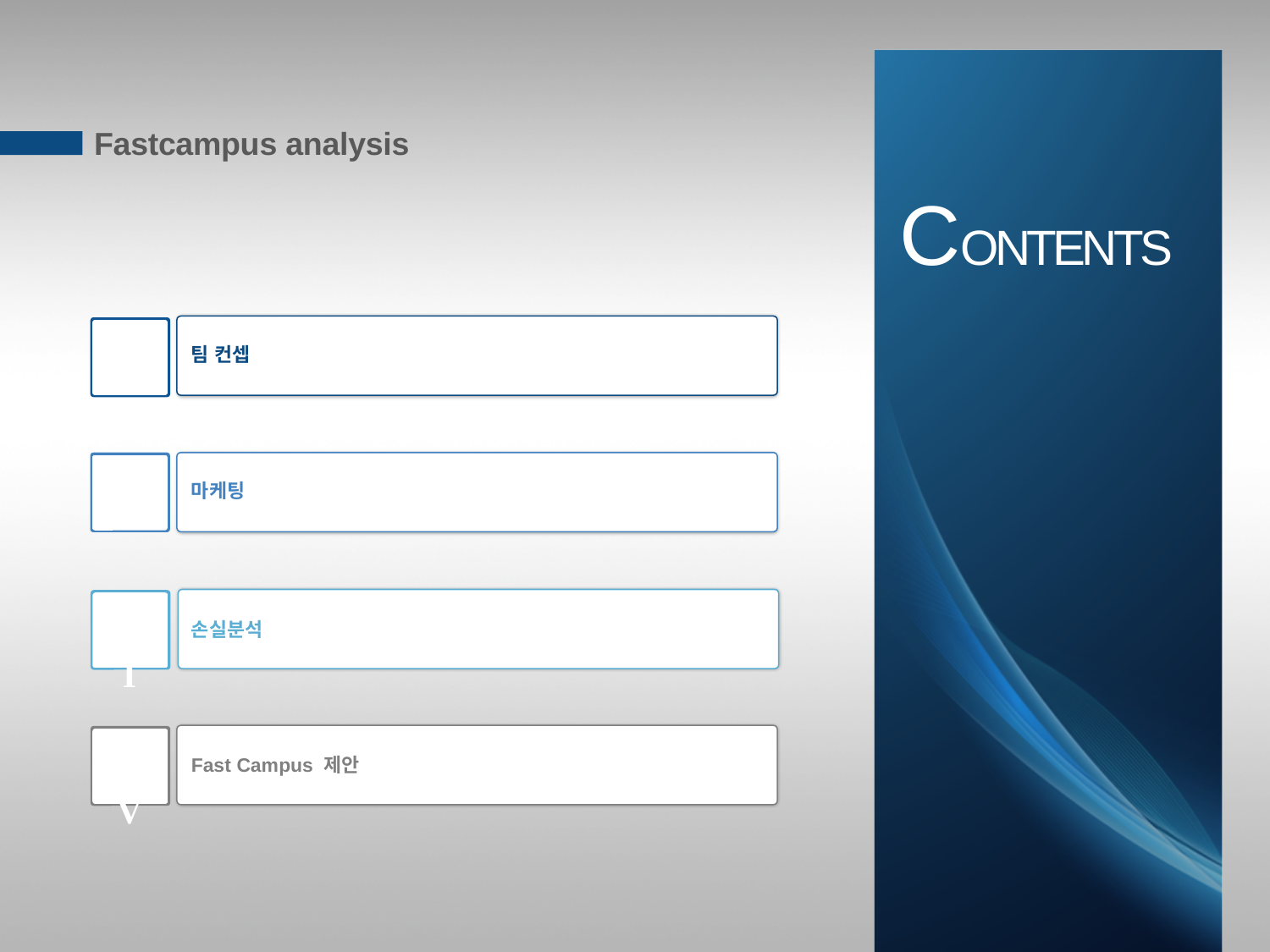

Fastcampus analysis

CONTENTS

I
팀 컨셉

II

마케팅

III
손실분석

IV
Fast Campus 제안